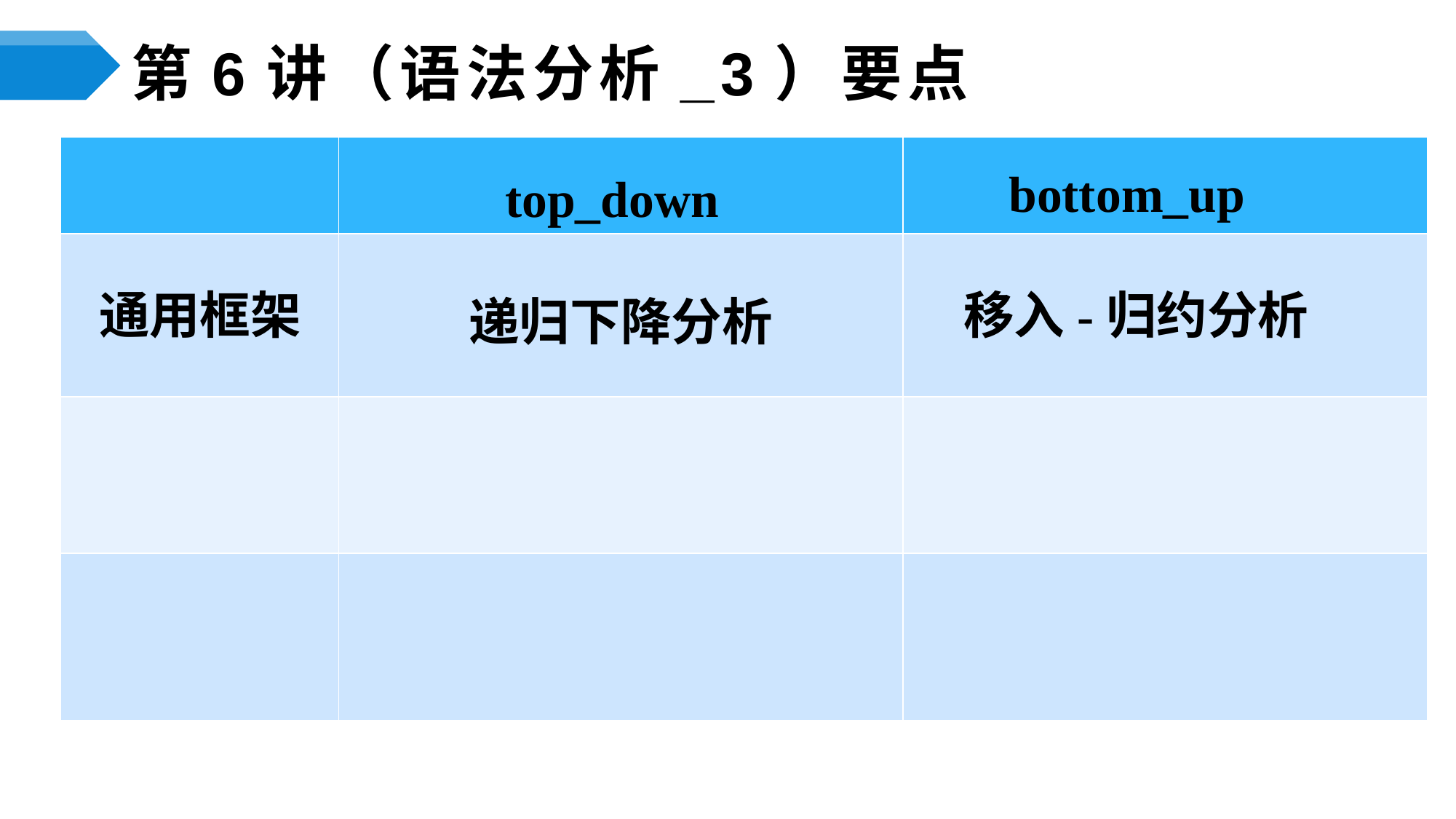

# 第6讲（语法分析_3）要点
|  |  |  |
| --- | --- | --- |
|  |  |  |
|  |  |  |
|  |  |  |
    bottom_up
    top_down
通用框架
移入-归约分析
递归下降分析